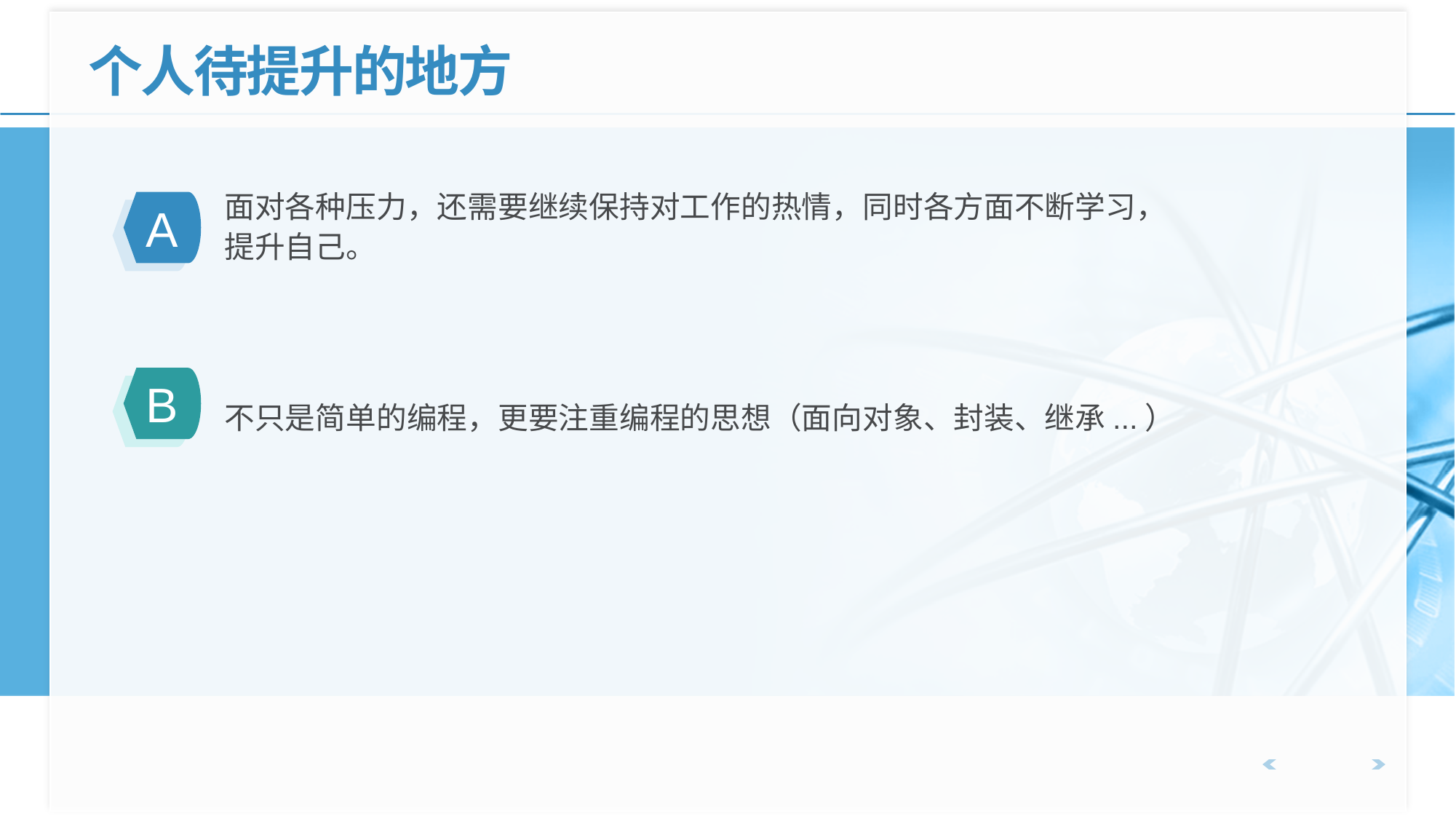

个人待提升的地方
面对各种压力，还需要继续保持对工作的热情，同时各方面不断学习，提升自己。
A

B
不只是简单的编程，更要注重编程的思想（面向对象、封装、继承...）